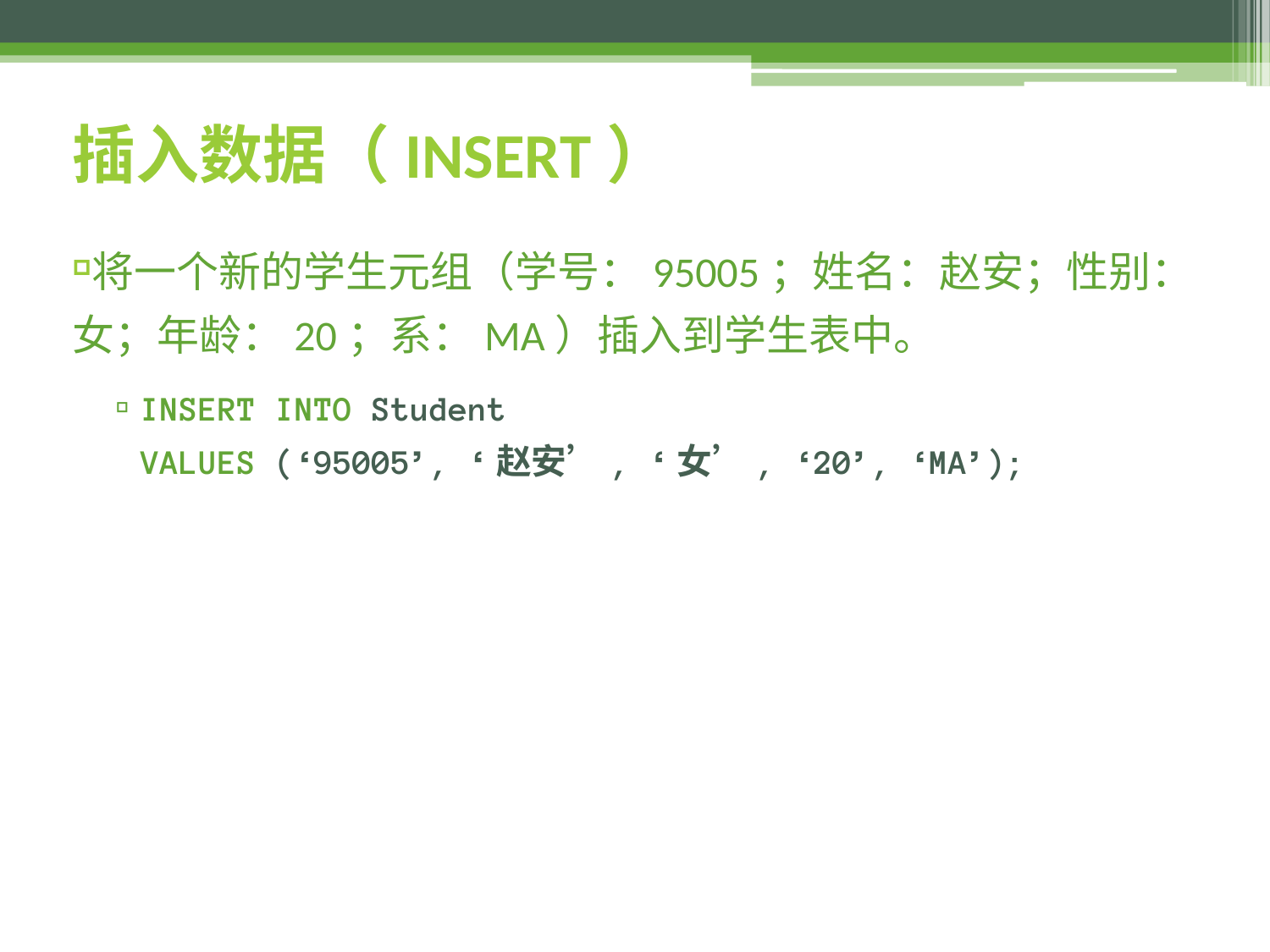

# 插入数据（INSERT）
将一个新的学生元组（学号：95005；姓名：赵安；性别：女；年龄：20；系：MA）插入到学生表中。
INSERT INTO Student
VALUES (‘95005’, ‘赵安’, ‘女’, ‘20’, ‘MA’);